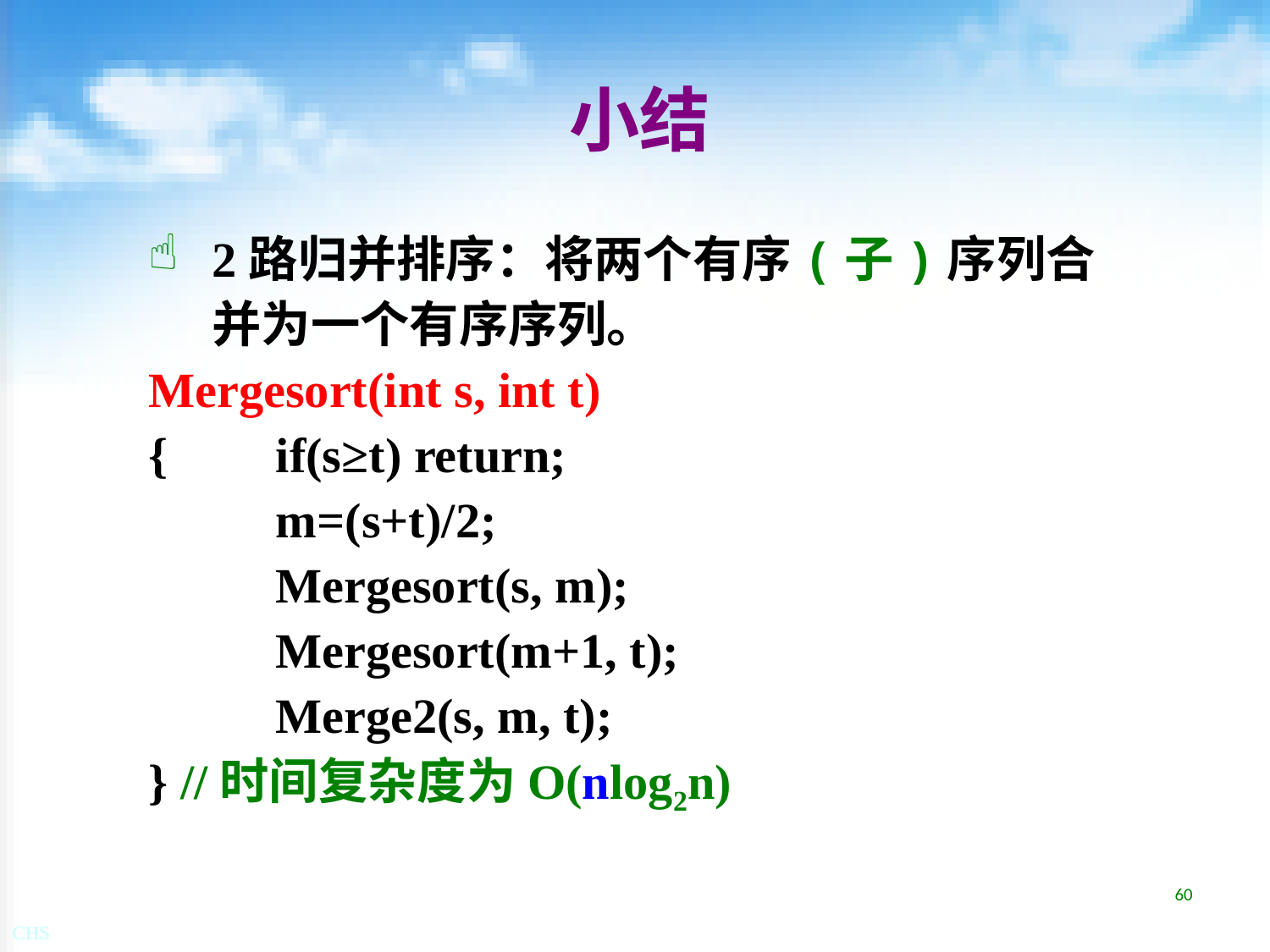

# 小结
2路归并排序：将两个有序(子)序列合并为一个有序序列。
Mergesort(int s, int t)
{	if(s≥t) return;
	m=(s+t)/2;
	Mergesort(s, m);
	Mergesort(m+1, t);
	Merge2(s, m, t);
} //时间复杂度为O(nlog2n)
60